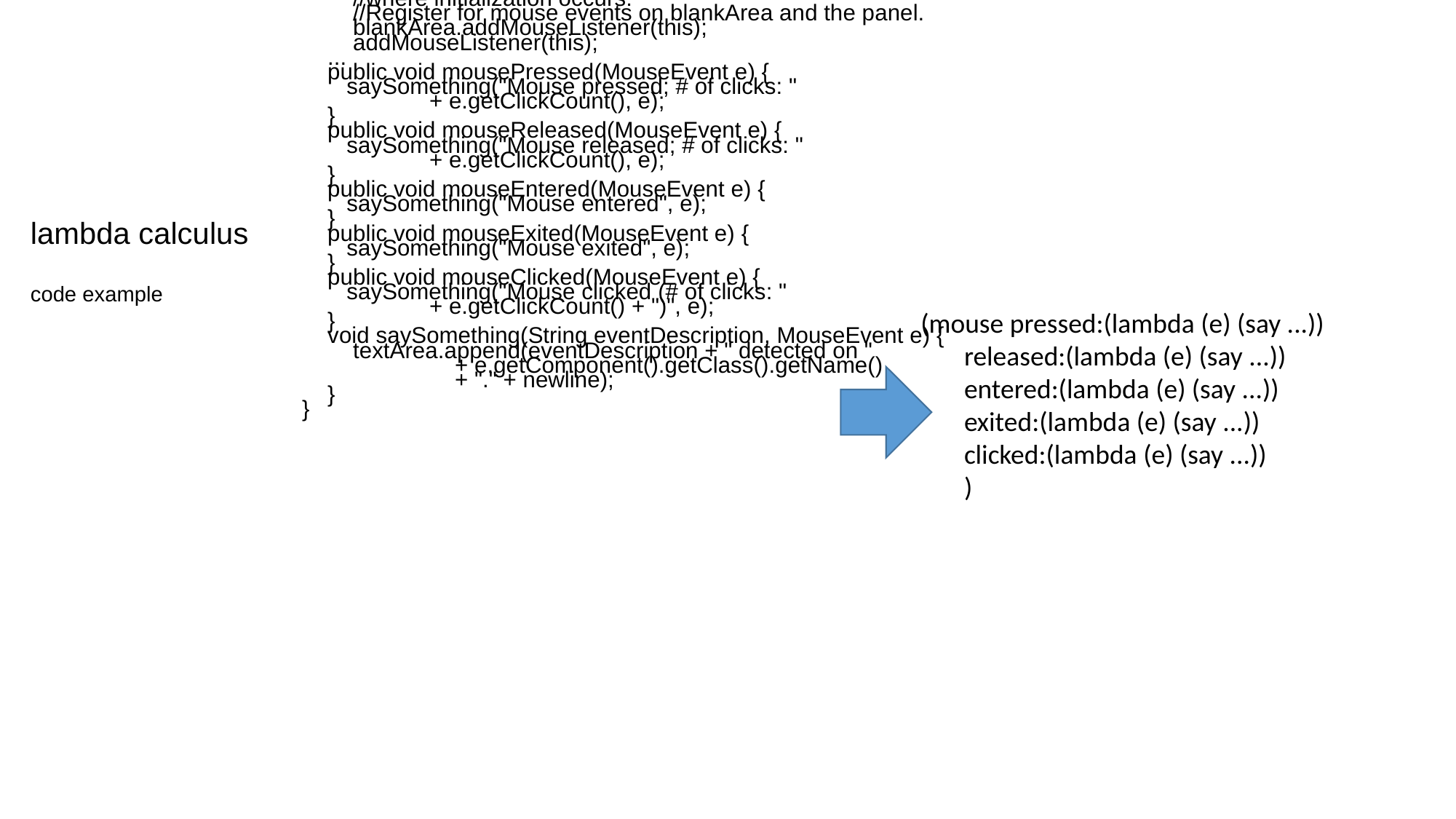

作者：萧井陌
链接：http://www.zhihu.com/question/20125256/answer/23691101
来源：知乎
著作权归作者所有。商业转载请联系作者获得授权，非商业转载请注明出处。

public class MouseEventDemo ... implements MouseListener {
        //where initialization occurs:
        //Register for mouse events on blankArea and the panel.
        blankArea.addMouseListener(this);
        addMouseListener(this);
    ...
    public void mousePressed(MouseEvent e) {
       saySomething("Mouse pressed; # of clicks: "
                    + e.getClickCount(), e);
    }
    public void mouseReleased(MouseEvent e) {
       saySomething("Mouse released; # of clicks: "
                    + e.getClickCount(), e);
    }
    public void mouseEntered(MouseEvent e) {
       saySomething("Mouse entered", e);
    }
    public void mouseExited(MouseEvent e) {
       saySomething("Mouse exited", e);
    }
    public void mouseClicked(MouseEvent e) {
       saySomething("Mouse clicked (# of clicks: "
                    + e.getClickCount() + ")", e);
    }
    void saySomething(String eventDescription, MouseEvent e) {
        textArea.append(eventDescription + " detected on "
                        + e.getComponent().getClass().getName()
                        + "." + newline);
    }
}
# lambda calculus code example
(mouse pressed:(lambda (e) (say ...))
       released:(lambda (e) (say ...))
       entered:(lambda (e) (say ...))
       exited:(lambda (e) (say ...))
       clicked:(lambda (e) (say ...))
       )

作者：萧井陌
链接：http://www.zhihu.com/question/20125256/answer/23691101
来源：知乎
著作权归作者所有。商业转载请联系作者获得授权，非商业转载请注明出处。